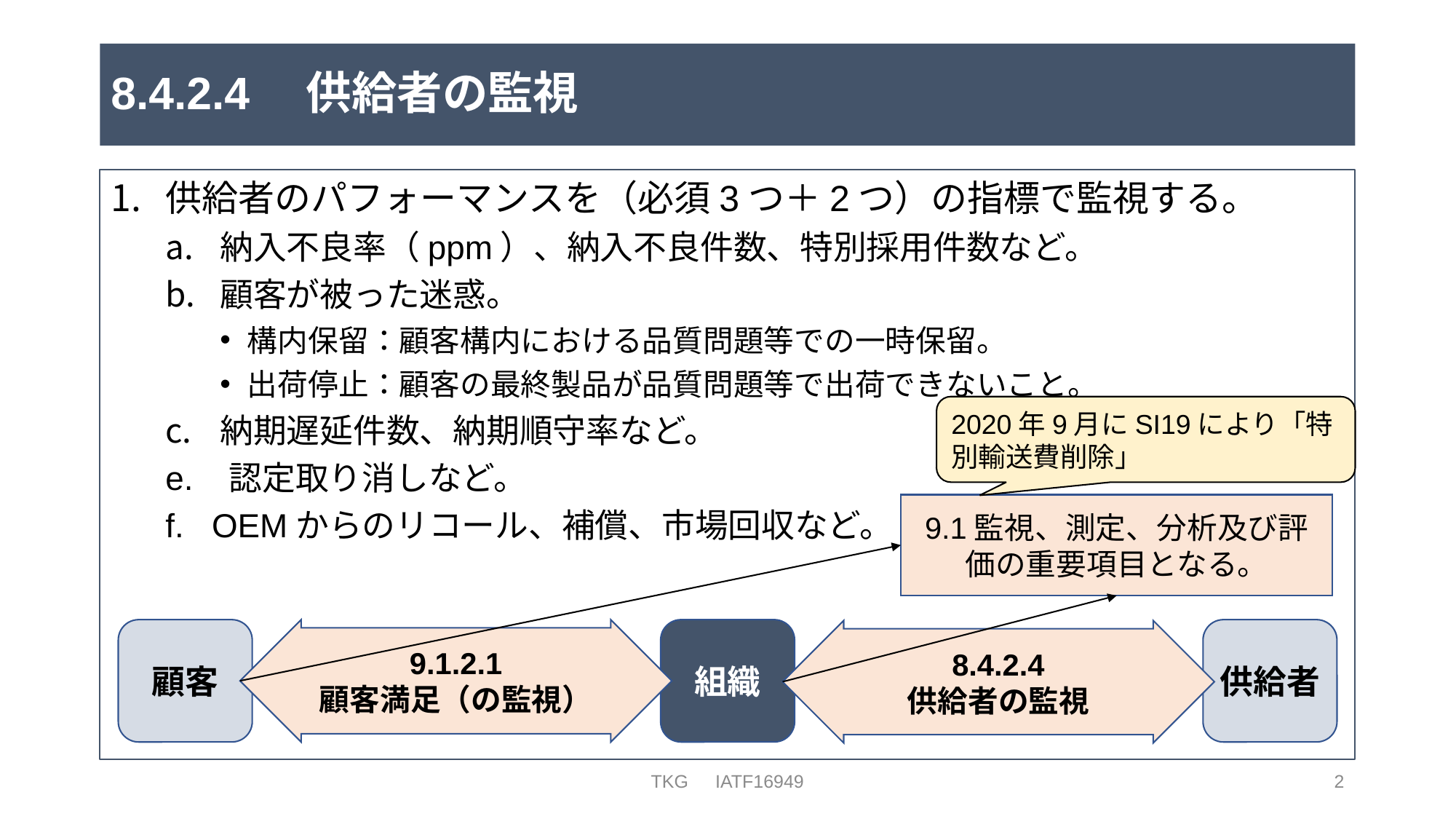

# 8.4.2.4　供給者の監視
供給者のパフォーマンスを（必須3つ＋2つ）の指標で監視する。
納入不良率（ppm）、納入不良件数、特別採用件数など。
顧客が被った迷惑。
構内保留：顧客構内における品質問題等での一時保留。
出荷停止：顧客の最終製品が品質問題等で出荷できないこと。
納期遅延件数、納期順守率など。
e.   認定取り消しなど。
f.   OEMからのリコール、補償、市場回収など。
2020年9月にSI19により「特別輸送費削除」
9.1監視、測定、分析及び評価の重要項目となる。
顧客
9.1.2.1
顧客満足（の監視）
組織
供給者
8.4.2.4
供給者の監視
TKG　IATF16949
2